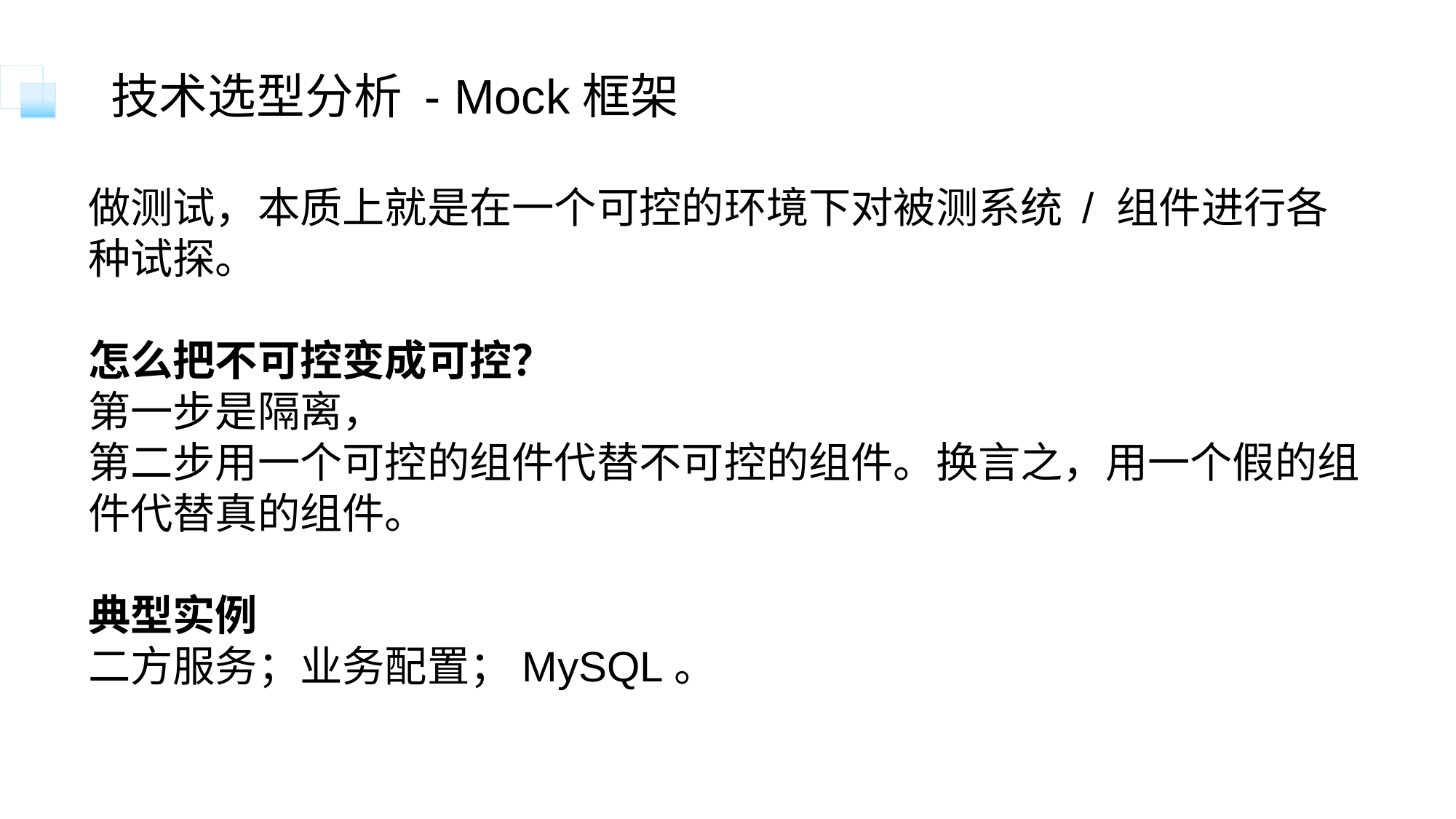

# 技术选型分析 - Mock框架
做测试，本质上就是在一个可控的环境下对被测系统 / 组件进行各种试探。

怎么把不可控变成可控？
第一步是隔离，
第二步用一个可控的组件代替不可控的组件。换言之，用一个假的组件代替真的组件。

典型实例
二方服务；业务配置；MySQL。